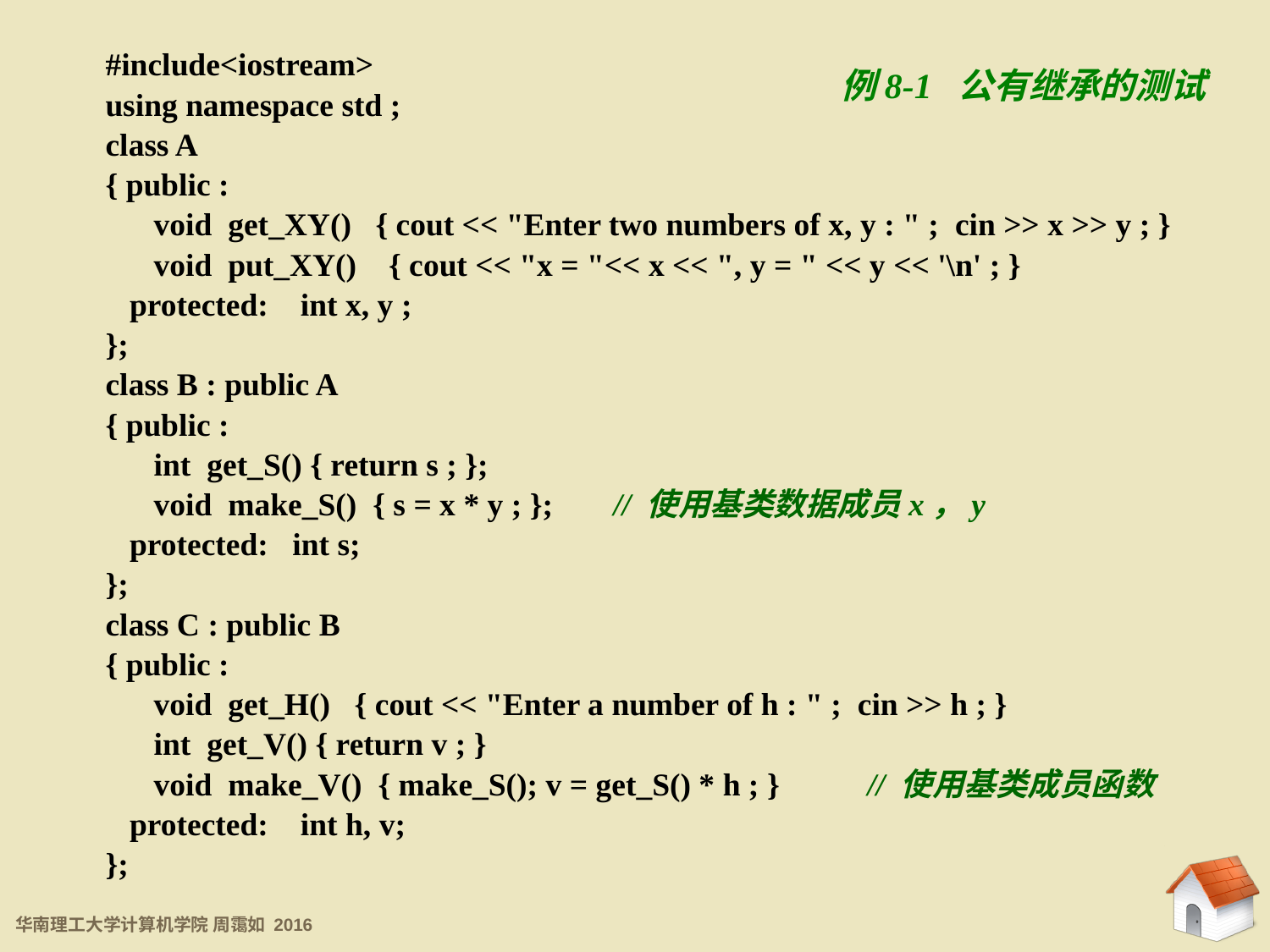

#include<iostream>
using namespace std ;
class A
{ public :
      void  get_XY()   { cout << "Enter two numbers of x, y : " ;  cin >> x >> y ; }
      void  put_XY()    { cout << "x = "<< x << ", y = " << y << '\n' ; }
   protected:    int x, y ;
};
class B : public A
{ public :
      int  get_S() { return s ; };
      void  make_S()  { s = x * y ; };    	// 使用基类数据成员x，y
   protected:   int s;
};
class C : public B
{ public :
      void  get_H()   { cout << "Enter a number of h : " ;  cin >> h ; }
      int  get_V() { return v ; }
      void  make_V()  { make_S(); v = get_S() * h ; } 	// 使用基类成员函数
   protected:    int h, v;
};
例8-1  公有继承的测试